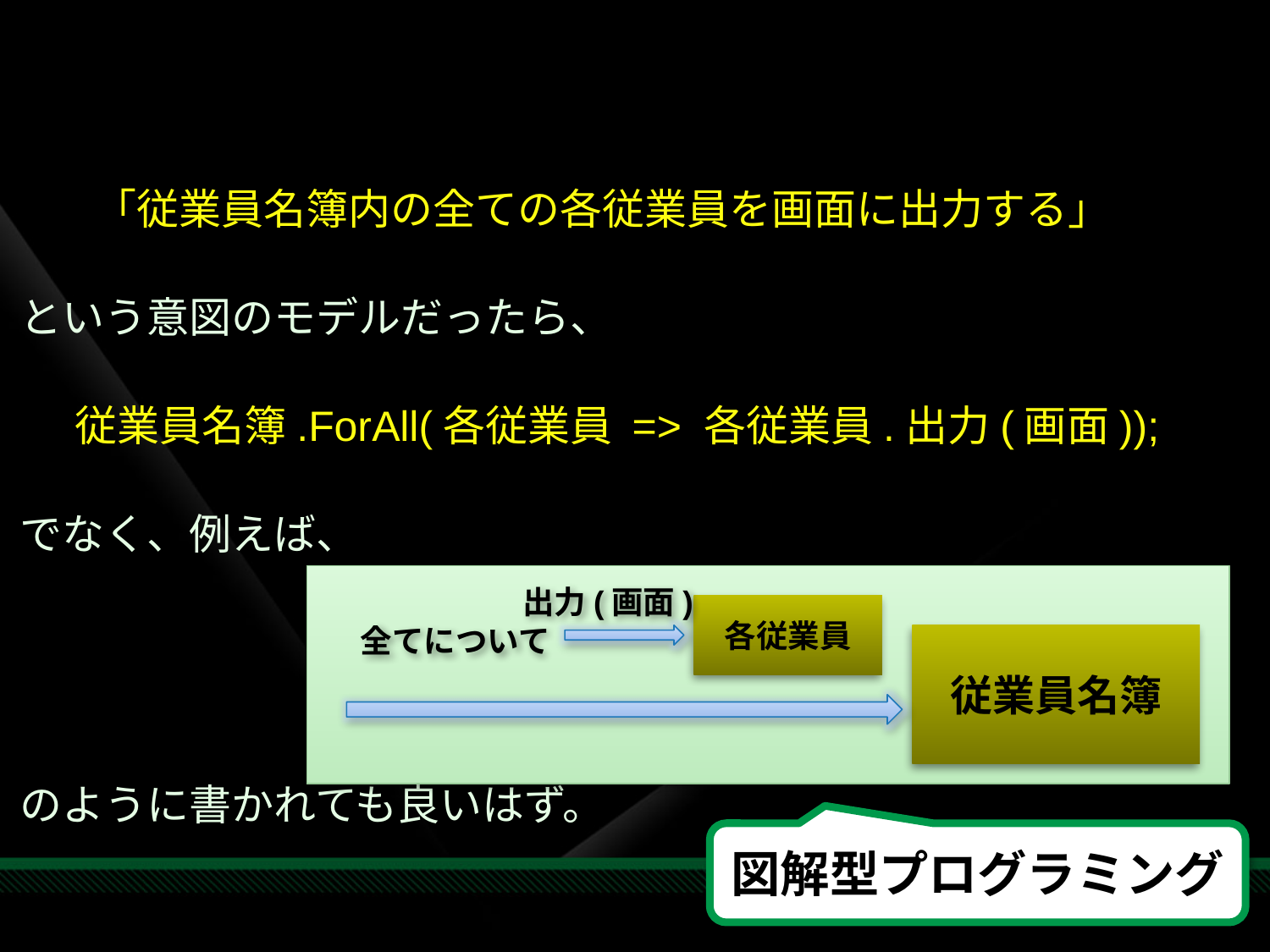

#
	 「従業員名簿内の全ての各従業員を画面に出力する」

という意図のモデルだったら、

	従業員名簿.ForAll(各従業員 => 各従業員.出力(画面));

でなく、例えば、

のように書かれても良いはず。

出力(画面)
各従業員
全てについて

従業員名簿

図解型プログラミング